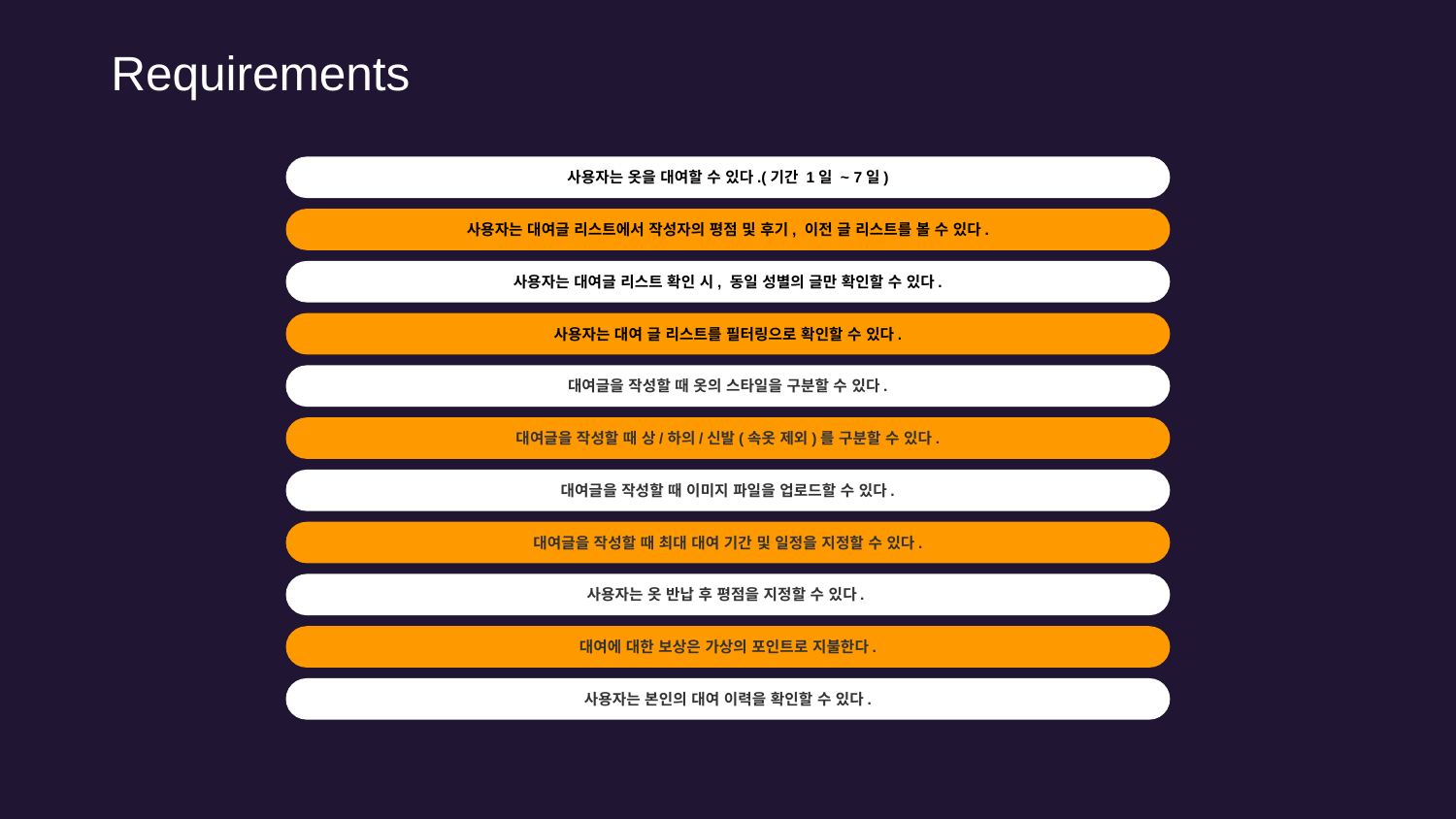

# Requirements
사용자는 옷을 대여할 수 있다.(기간 1일 ~ 7일)
사용자는 대여글 리스트에서 작성자의 평점 및 후기, 이전 글 리스트를 볼 수 있다.
사용자는 대여글 리스트 확인 시, 동일 성별의 글만 확인할 수 있다.
사용자는 대여 글 리스트를 필터링으로 확인할 수 있다.
대여글을 작성할 때 옷의 스타일을 구분할 수 있다.
대여글을 작성할 때 상/하의/신발(속옷 제외)를 구분할 수 있다.
대여글을 작성할 때 이미지 파일을 업로드할 수 있다.
대여글을 작성할 때 최대 대여 기간 및 일정을 지정할 수 있다.
사용자는 옷 반납 후 평점을 지정할 수 있다.
대여에 대한 보상은 가상의 포인트로 지불한다.
사용자는 본인의 대여 이력을 확인할 수 있다.